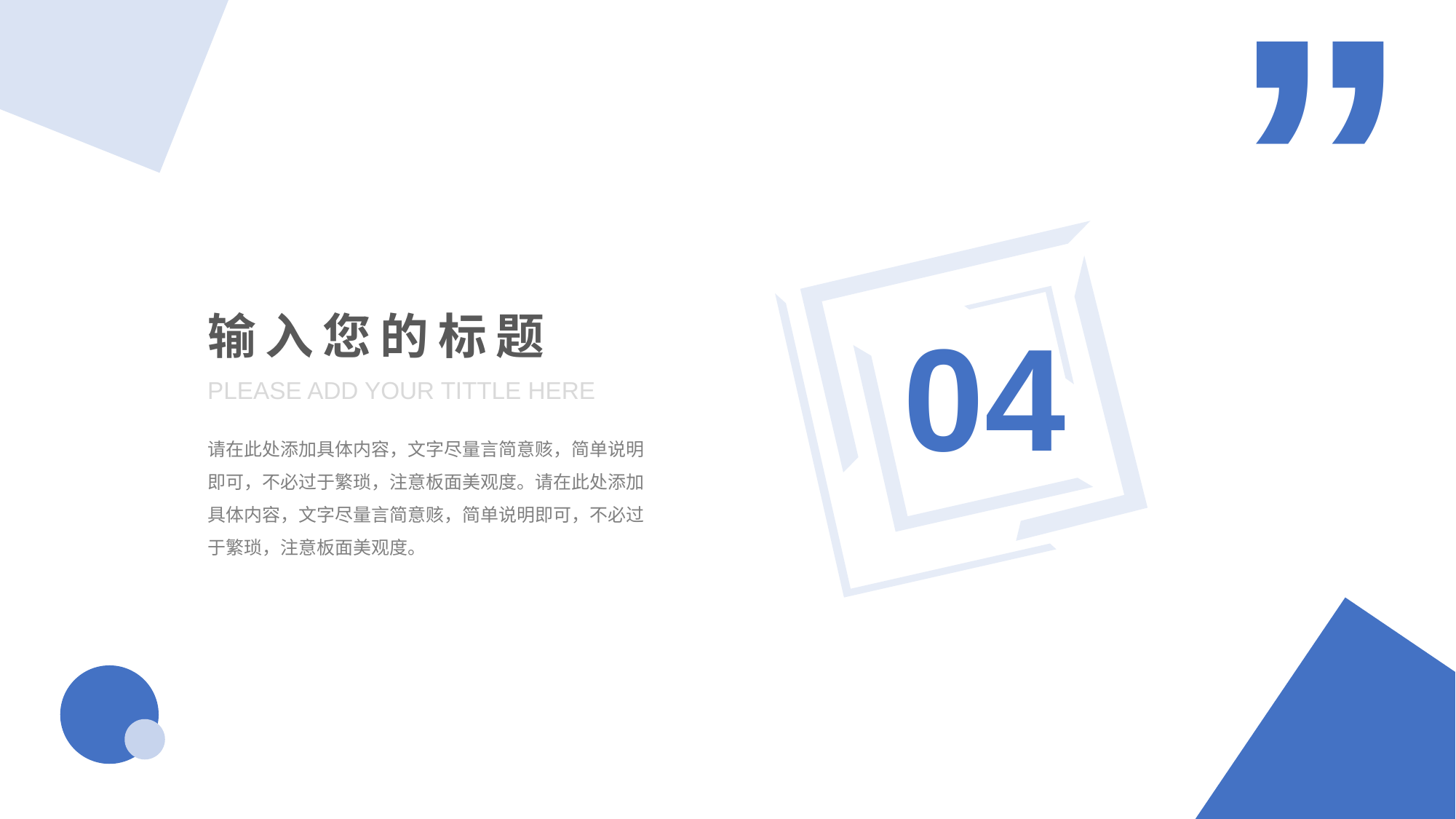

“

04
输入您的标题
PLEASE ADD YOUR TITTLE HERE
请在此处添加具体内容，文字尽量言简意赅，简单说明即可，不必过于繁琐，注意板面美观度。请在此处添加具体内容，文字尽量言简意赅，简单说明即可，不必过于繁琐，注意板面美观度。